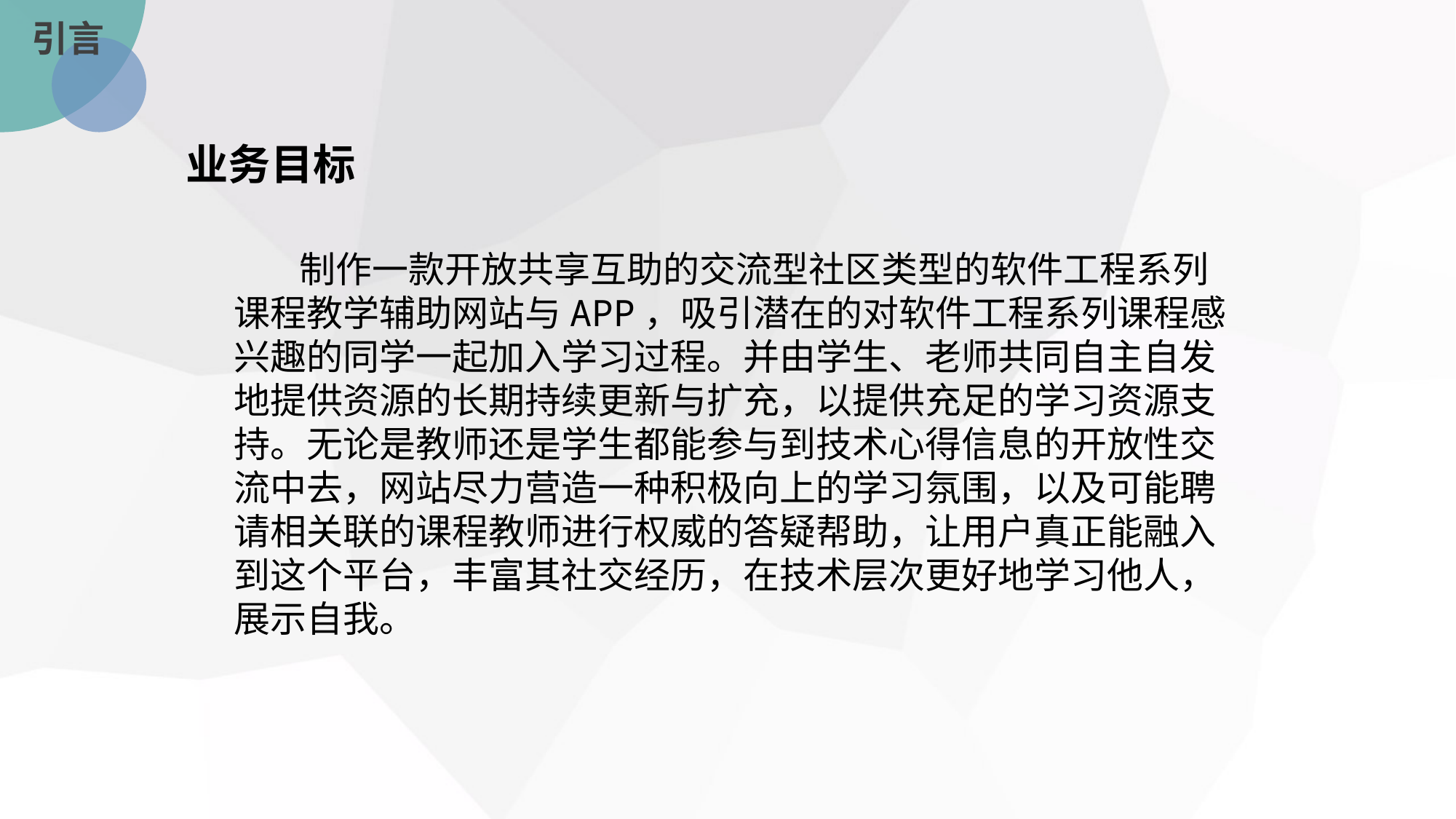

引言

业务目标

       制作一款开放共享互助的交流型社区类型的软件工程系列课程教学辅助网站与APP，吸引潜在的对软件工程系列课程感兴趣的同学一起加入学习过程。并由学生、老师共同自主自发地提供资源的长期持续更新与扩充，以提供充足的学习资源支持。无论是教师还是学生都能参与到技术心得信息的开放性交流中去，网站尽力营造一种积极向上的学习氛围，以及可能聘请相关联的课程教师进行权威的答疑帮助，让用户真正能融入到这个平台，丰富其社交经历，在技术层次更好地学习他人，展示自我。